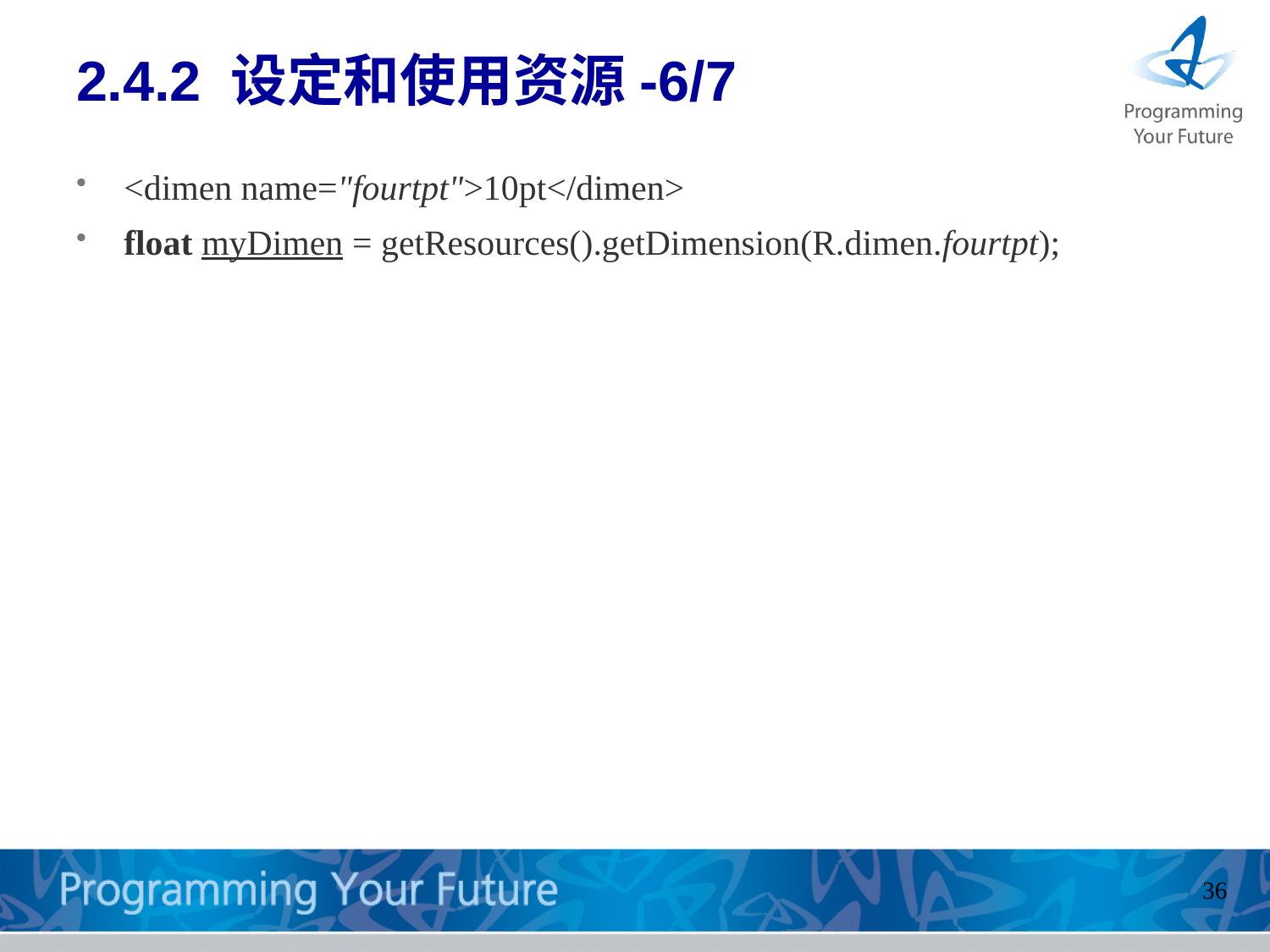

# 2.4.2 设定和使用资源-6/7
<dimen name="fourtpt">10pt</dimen>
float myDimen = getResources().getDimension(R.dimen.fourtpt);